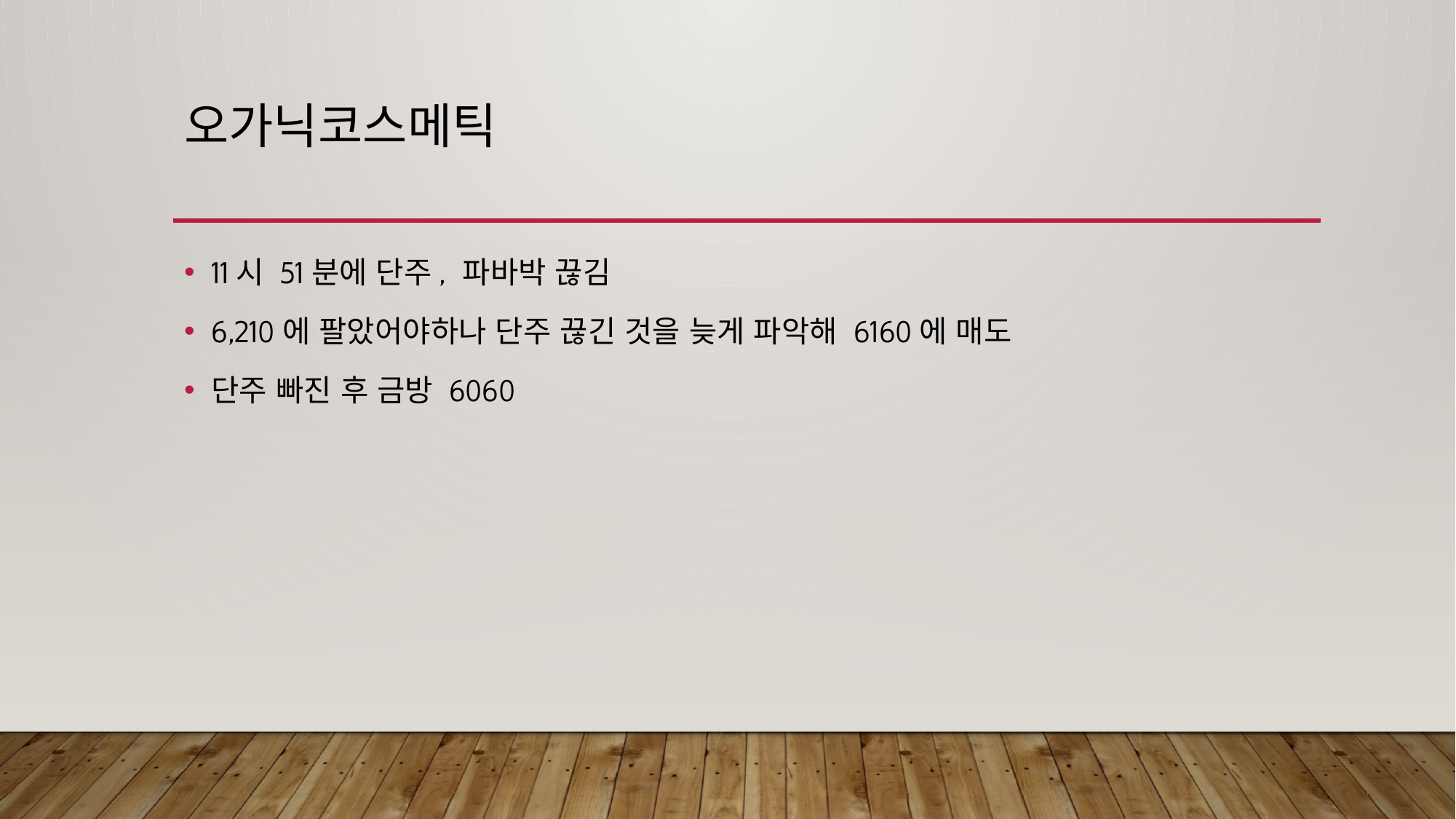

# 오가닉코스메틱
11시 51분에 단주, 파바박 끊김
6,210에 팔았어야하나 단주 끊긴 것을 늦게 파악해 6160에 매도
단주 빠진 후 금방 6060